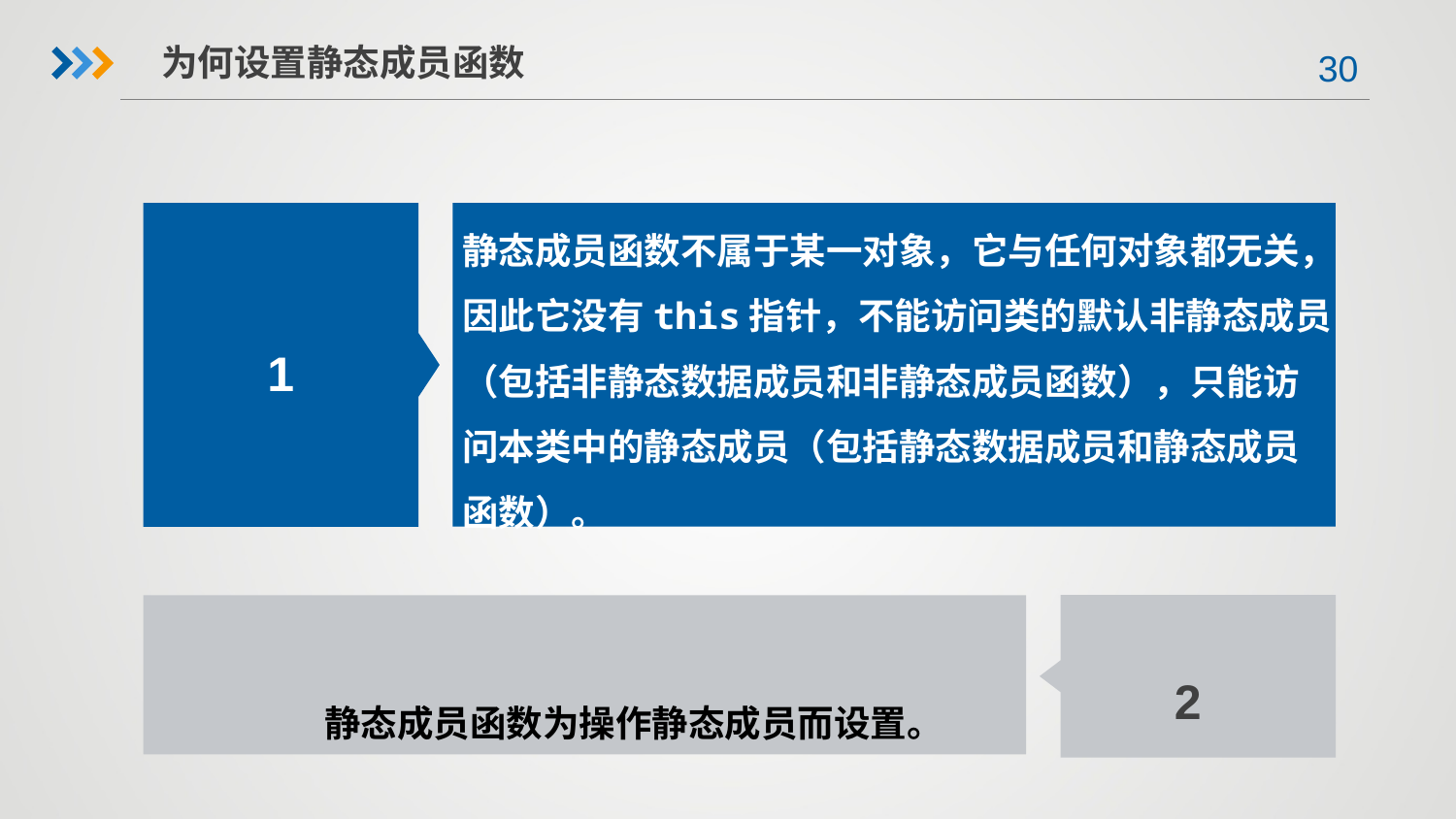

为何设置静态成员函数

静态成员函数不属于某一对象，它与任何对象都无关，因此它没有this指针，不能访问类的默认非静态成员（包括非静态数据成员和非静态成员函数），只能访问本类中的静态成员（包括静态数据成员和静态成员函数）。

1

静态成员函数为操作静态成员而设置。
2